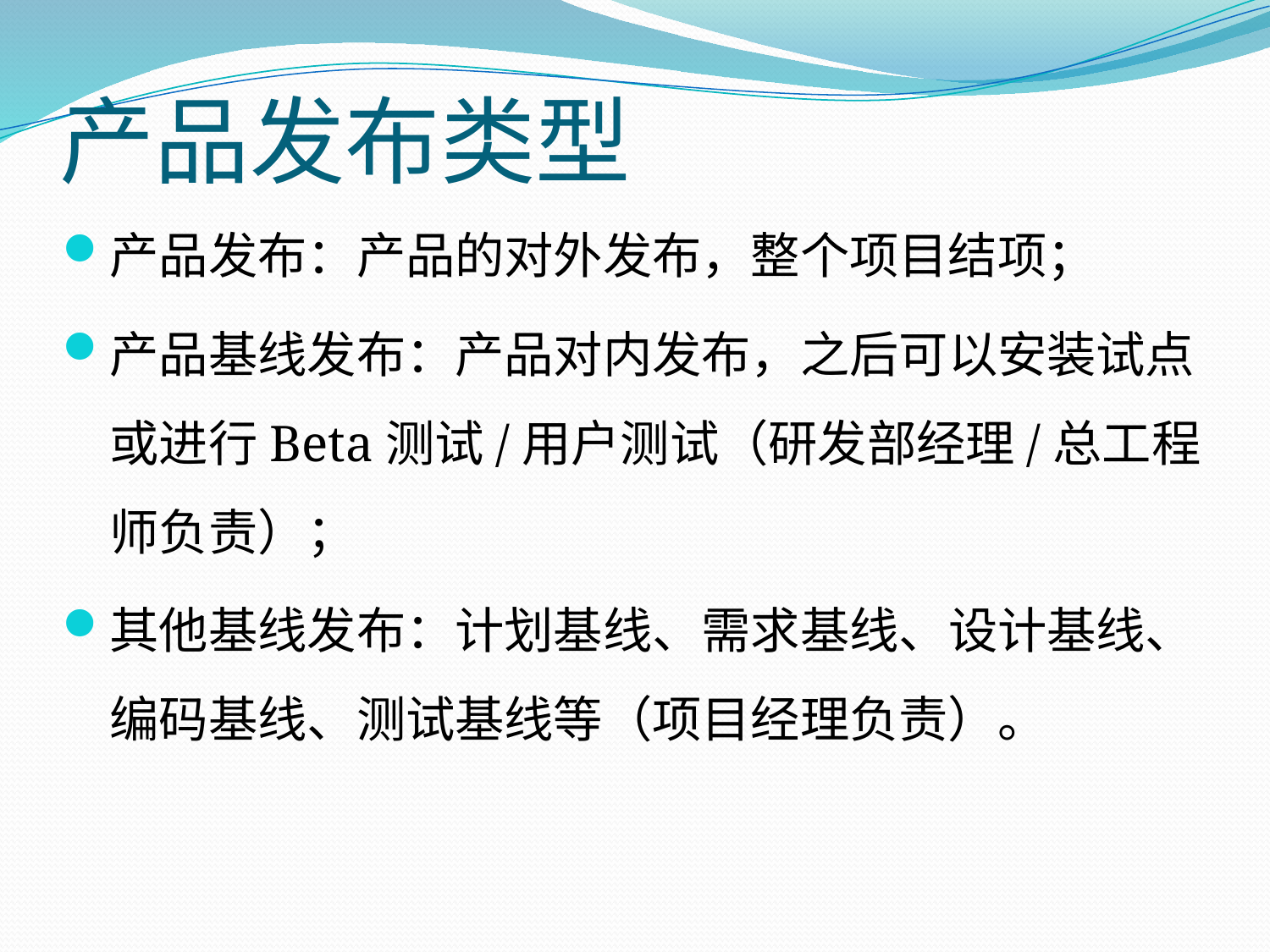

产品发布类型
产品发布：产品的对外发布，整个项目结项；
产品基线发布：产品对内发布，之后可以安装试点或进行Beta测试/用户测试（研发部经理/总工程师负责）；
其他基线发布：计划基线、需求基线、设计基线、编码基线、测试基线等（项目经理负责）。